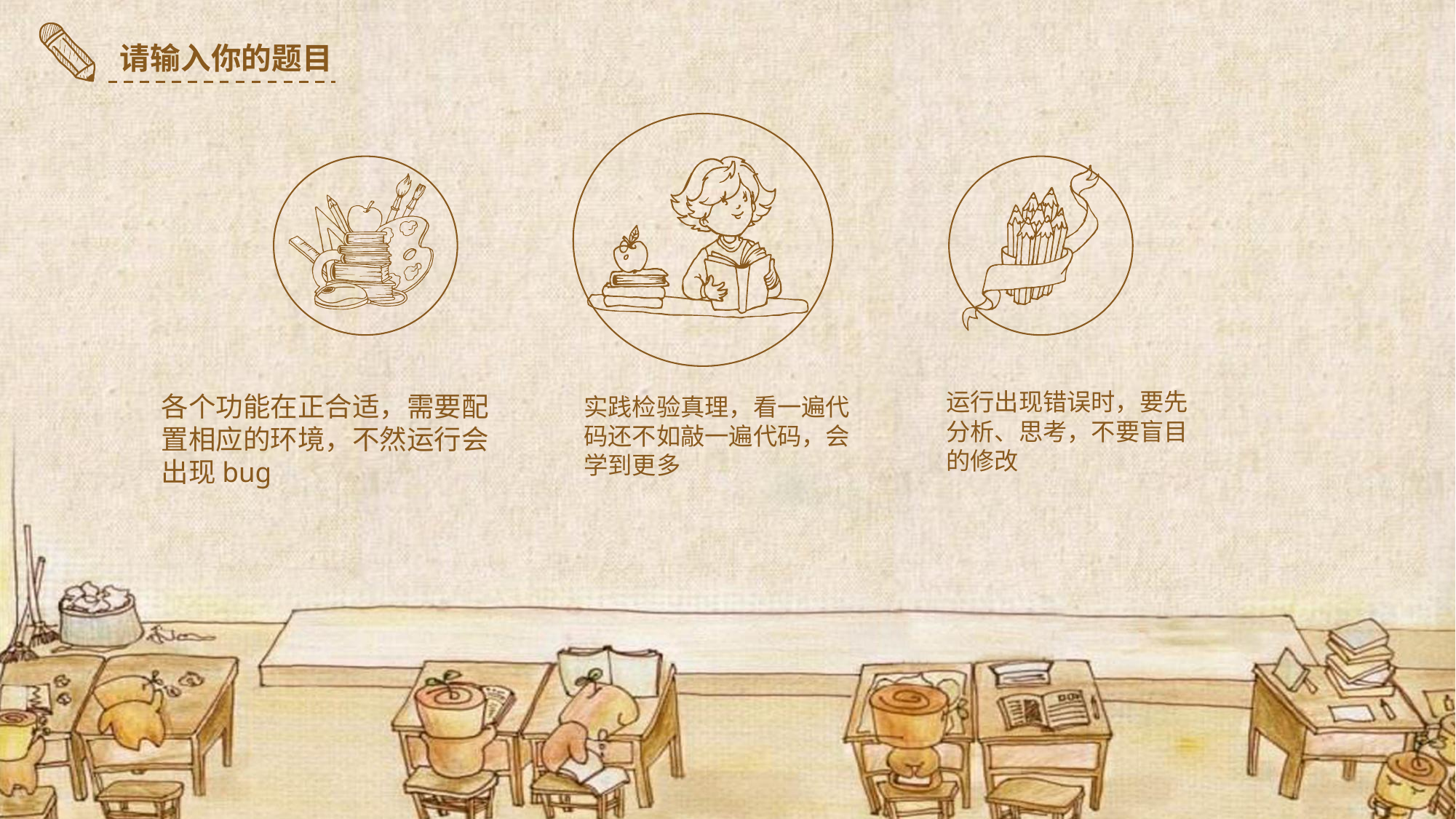

各个功能在正合适，需要配置相应的环境，不然运行会出现bug

运行出现错误时，要先分析、思考，不要盲目的修改

实践检验真理，看一遍代码还不如敲一遍代码，会学到更多